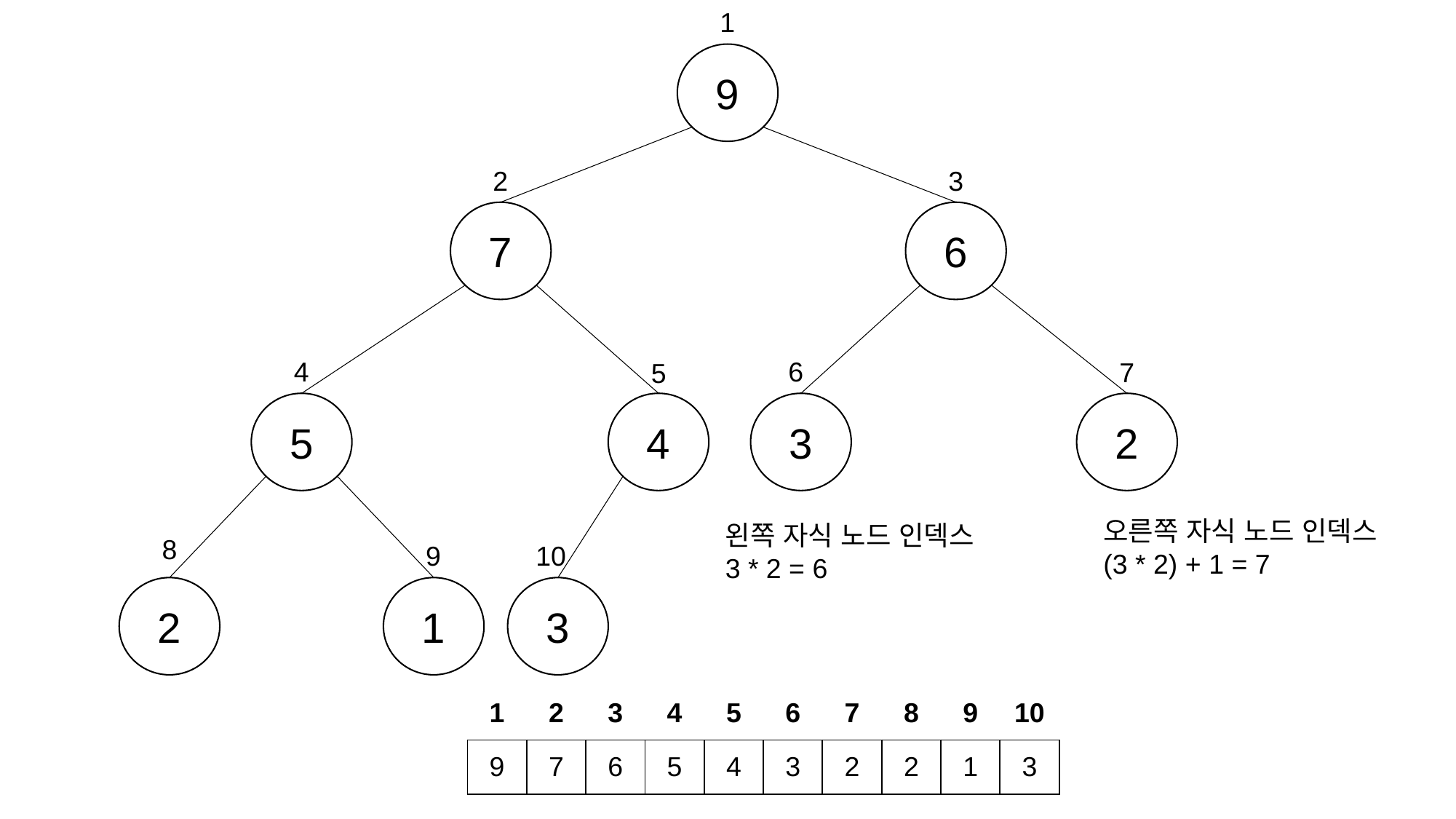

1
9
2
3
6
7
4
6
7
5
5
4
3
2
오른쪽 자식 노드 인덱스
(3 * 2) + 1 = 7
왼쪽 자식 노드 인덱스
3 * 2 = 6
8
9
10
2
1
3
| 1 | 2 | 3 | 4 | 5 | 6 | 7 | 8 | 9 | 10 |
| --- | --- | --- | --- | --- | --- | --- | --- | --- | --- |
| 9 | 7 | 6 | 5 | 4 | 3 | 2 | 2 | 1 | 3 |